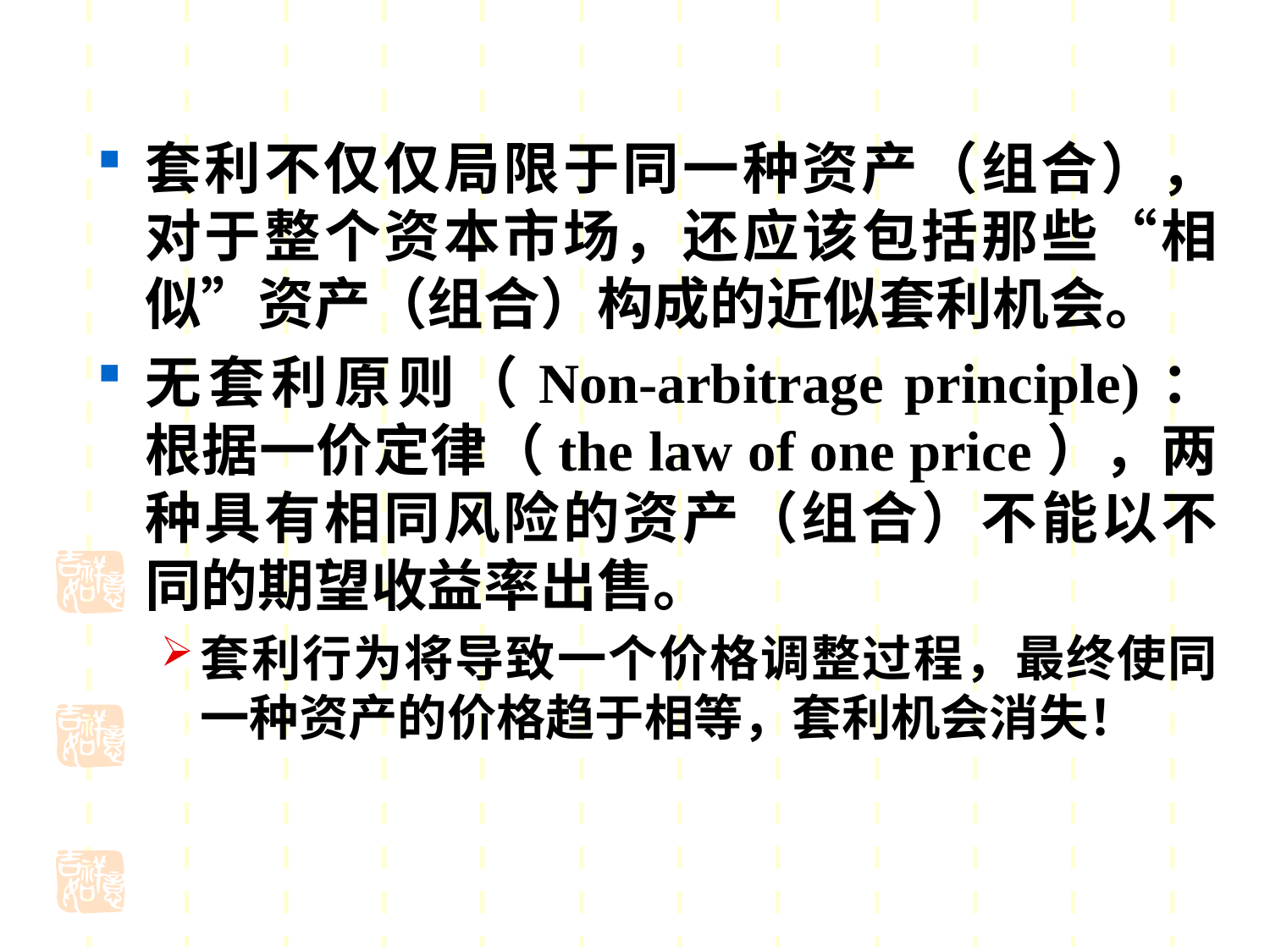

套利不仅仅局限于同一种资产（组合），对于整个资本市场，还应该包括那些“相似”资产（组合）构成的近似套利机会。
无套利原则（Non-arbitrage principle)：根据一价定律（the law of one price），两种具有相同风险的资产（组合）不能以不同的期望收益率出售。
套利行为将导致一个价格调整过程，最终使同一种资产的价格趋于相等，套利机会消失！